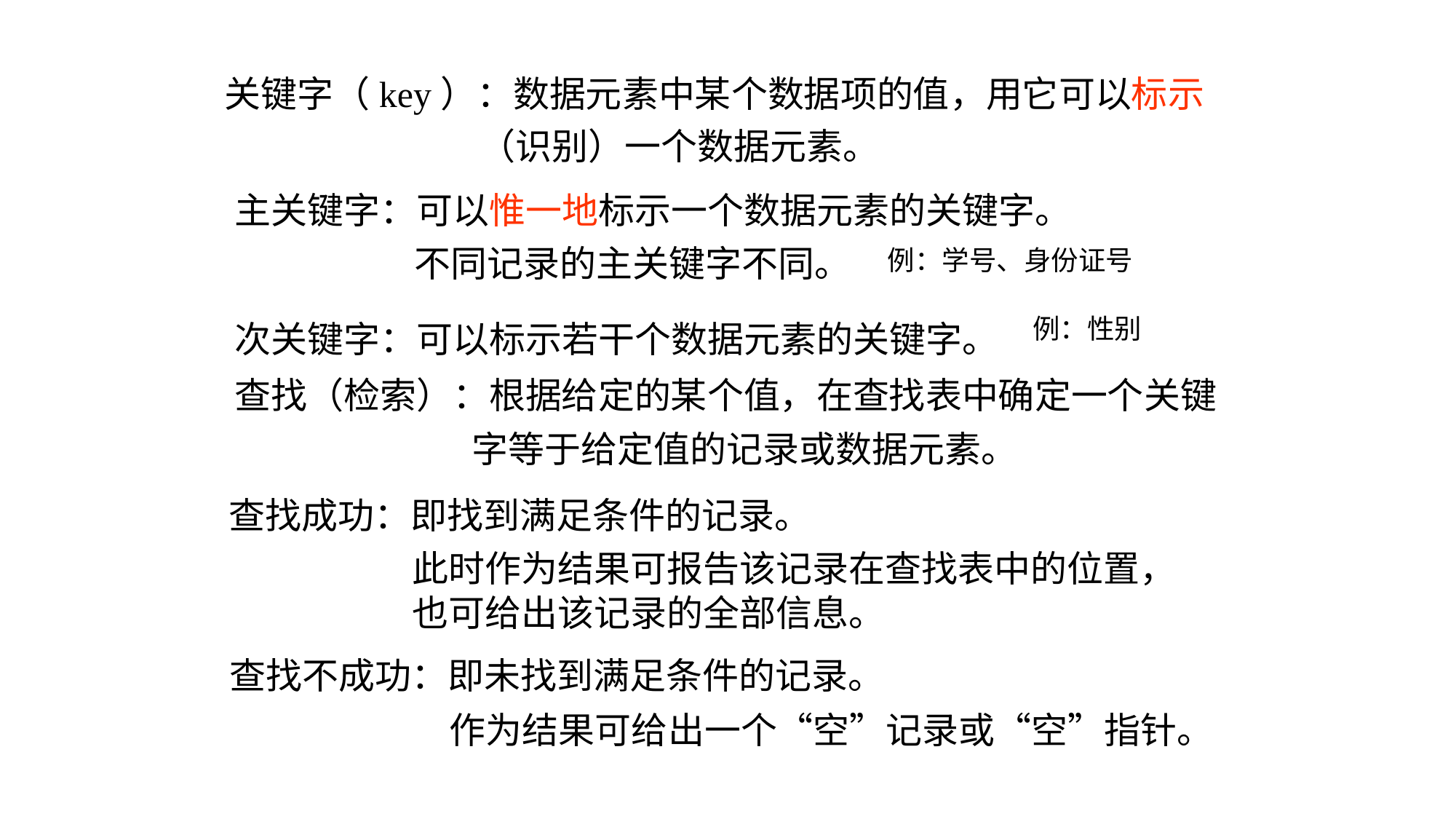

关键字（key）：数据元素中某个数据项的值，用它可以标示
                              （识别）一个数据元素。
主关键字：可以惟一地标示一个数据元素的关键字。
不同记录的主关键字不同。
例：学号、身份证号
次关键字：可以标示若干个数据元素的关键字。
例：性别
查找（检索）：根据给定的某个值，在查找表中确定一个关键
                            字等于给定值的记录或数据元素。
查找成功：即找到满足条件的记录。
此时作为结果可报告该记录在查找表中的位置，
也可给出该记录的全部信息。
查找不成功：即未找到满足条件的记录。
作为结果可给出一个“空”记录或“空”指针。